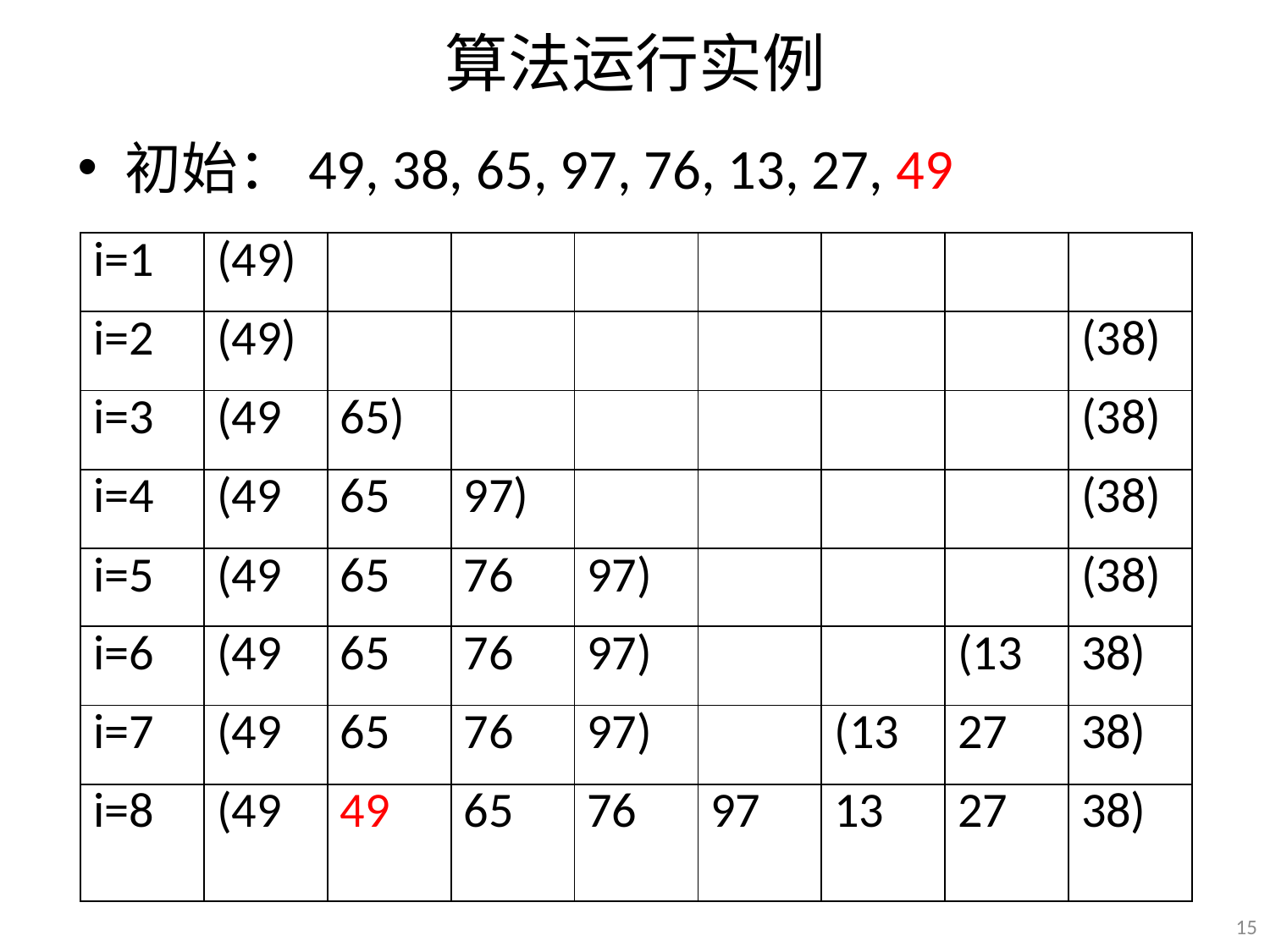

# 算法运行实例
初始：49, 38, 65, 97, 76, 13, 27, 49

| i=1 | (49) |  |  |  |  |  |  |  |
| --- | --- | --- | --- | --- | --- | --- | --- | --- |
| i=2 | (49) |  |  |  |  |  |  | (38) |
| i=3 | (49 | 65) |  |  |  |  |  | (38) |
| i=4 | (49 | 65 | 97) |  |  |  |  | (38) |
| i=5 | (49 | 65 | 76 | 97) |  |  |  | (38) |
| i=6 | (49 | 65 | 76 | 97) |  |  | (13 | 38) |
| i=7 | (49 | 65 | 76 | 97) |  | (13 | 27 | 38) |
| i=8 | (49 | 49 | 65 | 76 | 97 | 13 | 27 | 38) |
15